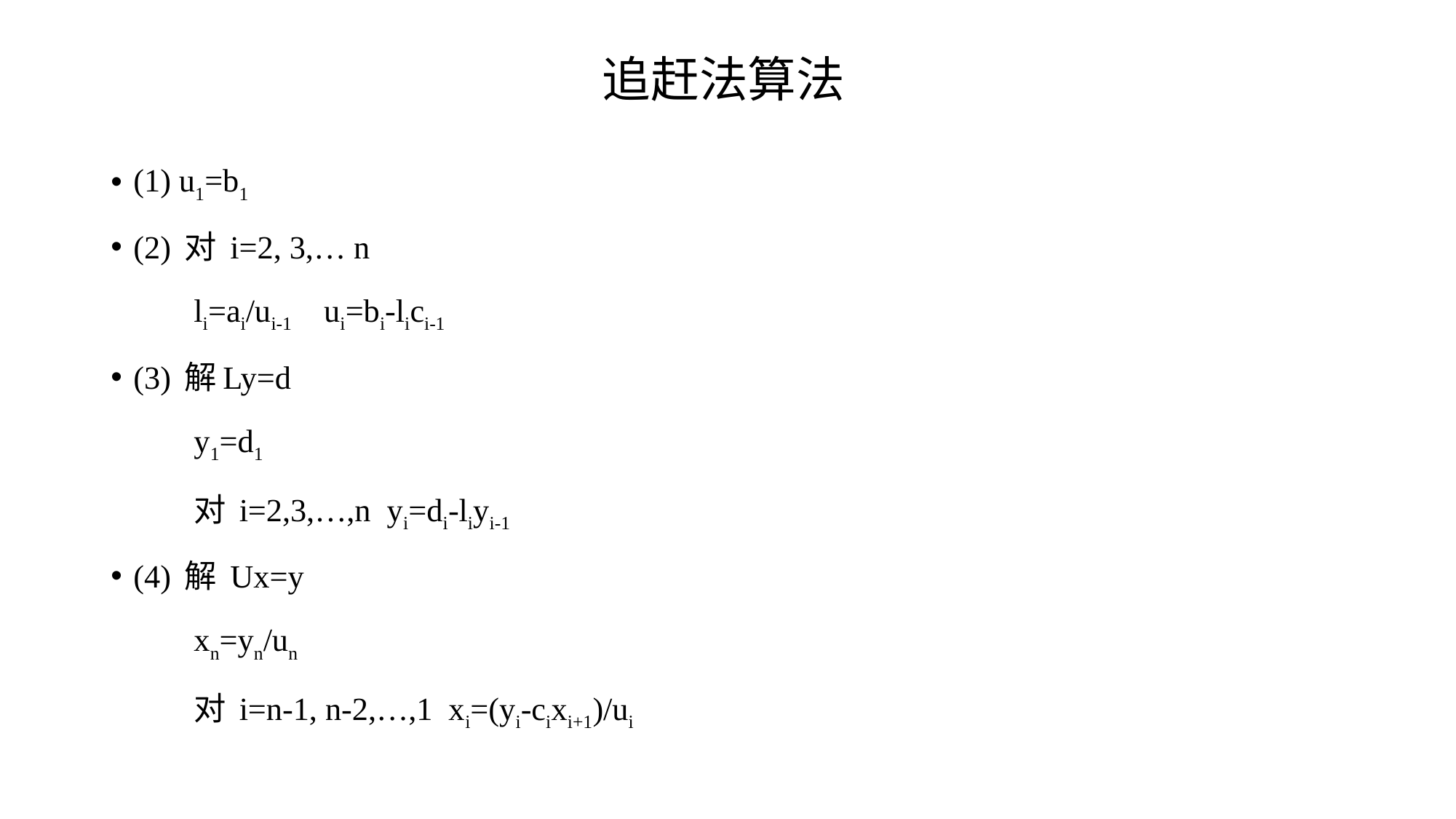

# 追赶法算法
(1) u1=b1
(2) 对 i=2, 3,… n
	li=ai/ui-1    ui=bi-lici-1
(3) 解Ly=d
	y1=d1
	对 i=2,3,…,n  yi=di-liyi-1
(4) 解 Ux=y
	xn=yn/un
	对 i=n-1, n-2,…,1  xi=(yi-cixi+1)/ui